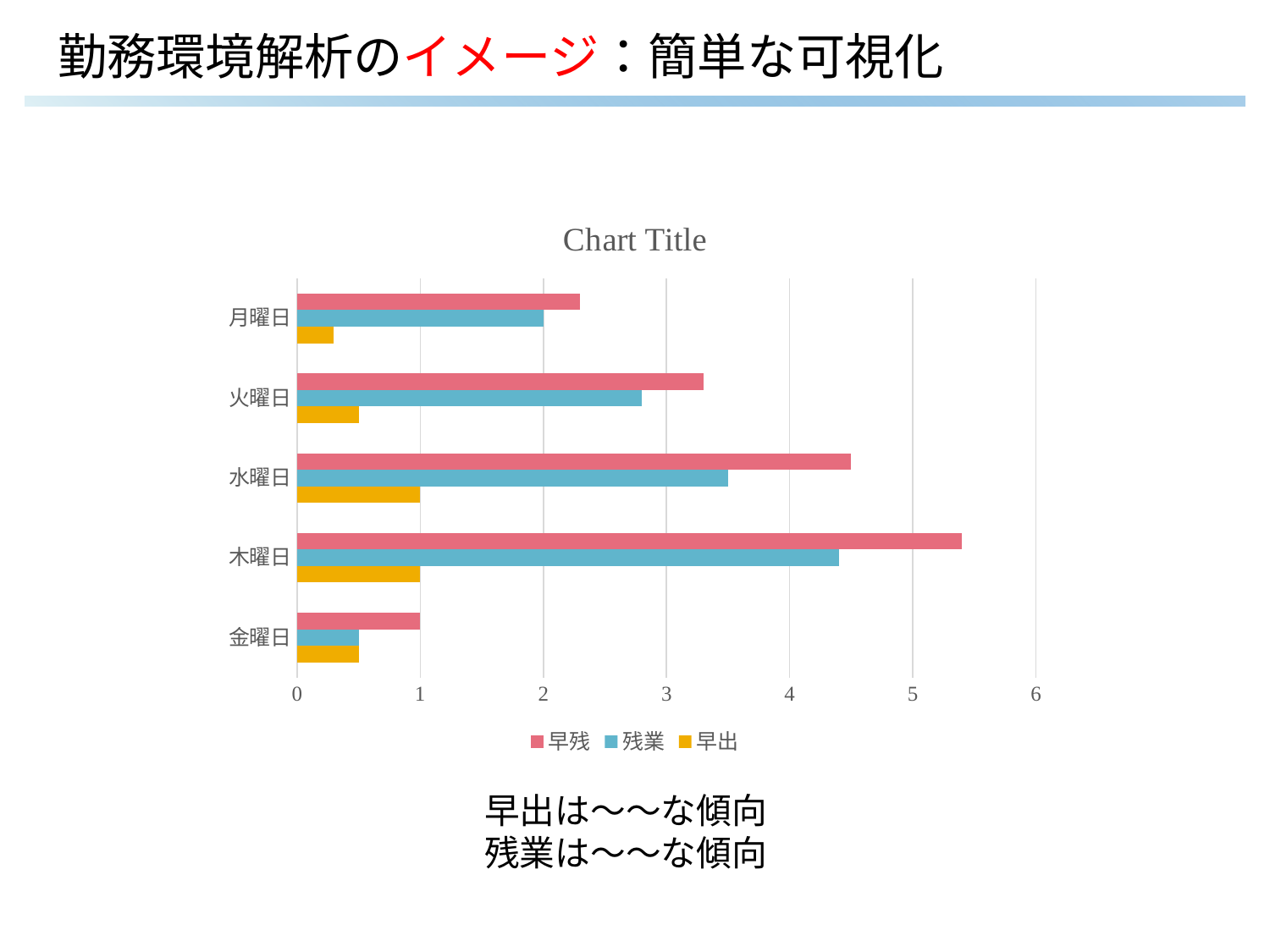

# 勤務環境解析のイメージ：簡単な可視化

### Chart:

| Category | 早出 | 残業 | 早残 |
|---|---|---|---|
| 金曜日 | 0.5 | 0.5 | 1.0 |
| 木曜日 | 1.0 | 4.4 | 5.4 |
| 水曜日 | 1.0 | 3.5 | 4.5 |
| 火曜日 | 0.5 | 2.8 | 3.3 |
| 月曜日 | 0.3 | 2.0 | 2.3 |
早出は～～な傾向
残業は～～な傾向